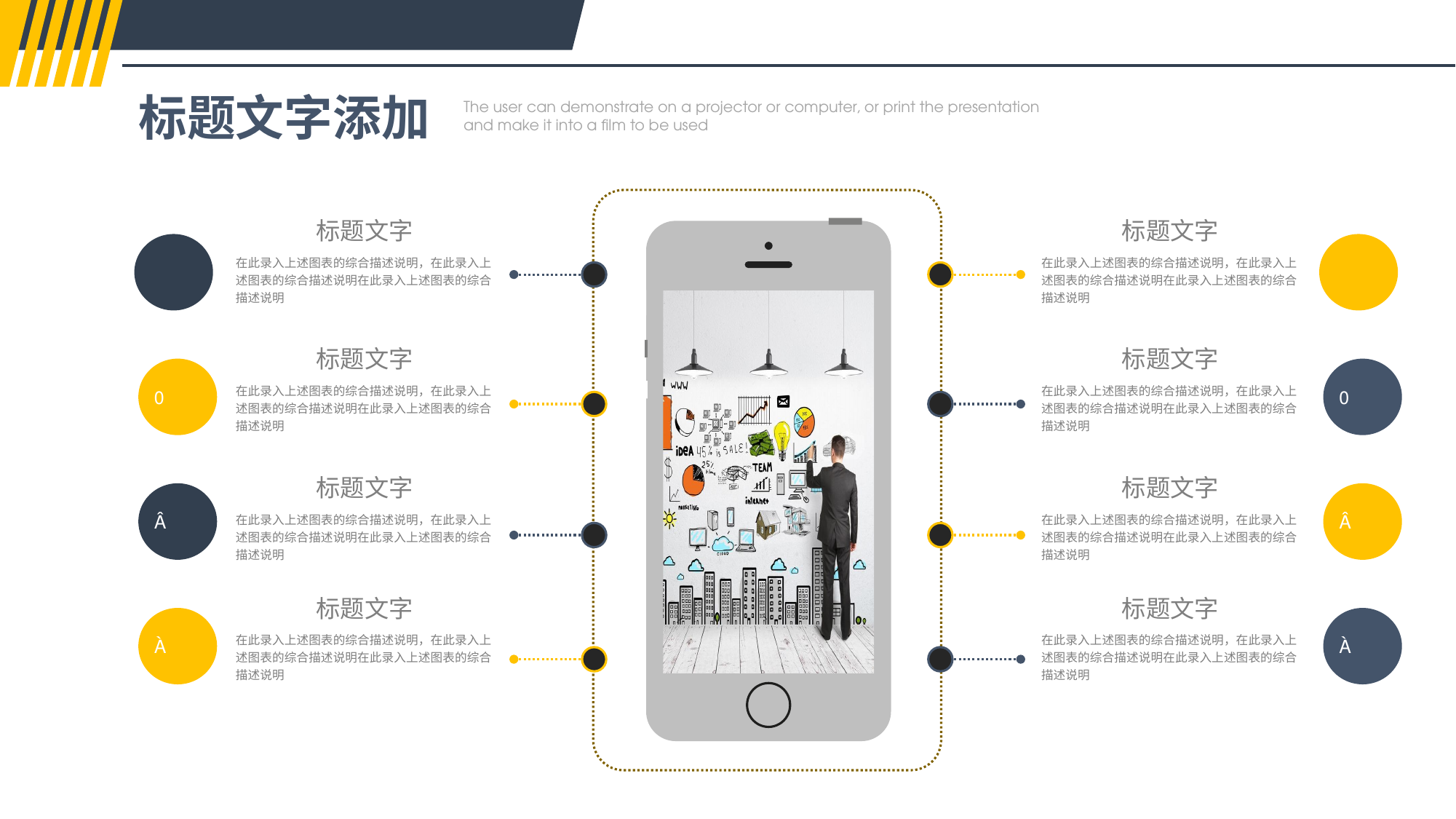

标题文字添加
The user can demonstrate on a projector or computer, or print the presentation and make it into a film to be used

标题文字


在此录入上述图表的综合描述说明，在此录入上述图表的综合描述说明在此录入上述图表的综合描述说明
标题文字

0
在此录入上述图表的综合描述说明，在此录入上述图表的综合描述说明在此录入上述图表的综合描述说明
标题文字

Â
在此录入上述图表的综合描述说明，在此录入上述图表的综合描述说明在此录入上述图表的综合描述说明
标题文字

À
在此录入上述图表的综合描述说明，在此录入上述图表的综合描述说明在此录入上述图表的综合描述说明
标题文字


在此录入上述图表的综合描述说明，在此录入上述图表的综合描述说明在此录入上述图表的综合描述说明
标题文字

0
在此录入上述图表的综合描述说明，在此录入上述图表的综合描述说明在此录入上述图表的综合描述说明
标题文字

Â
在此录入上述图表的综合描述说明，在此录入上述图表的综合描述说明在此录入上述图表的综合描述说明
标题文字

À
在此录入上述图表的综合描述说明，在此录入上述图表的综合描述说明在此录入上述图表的综合描述说明